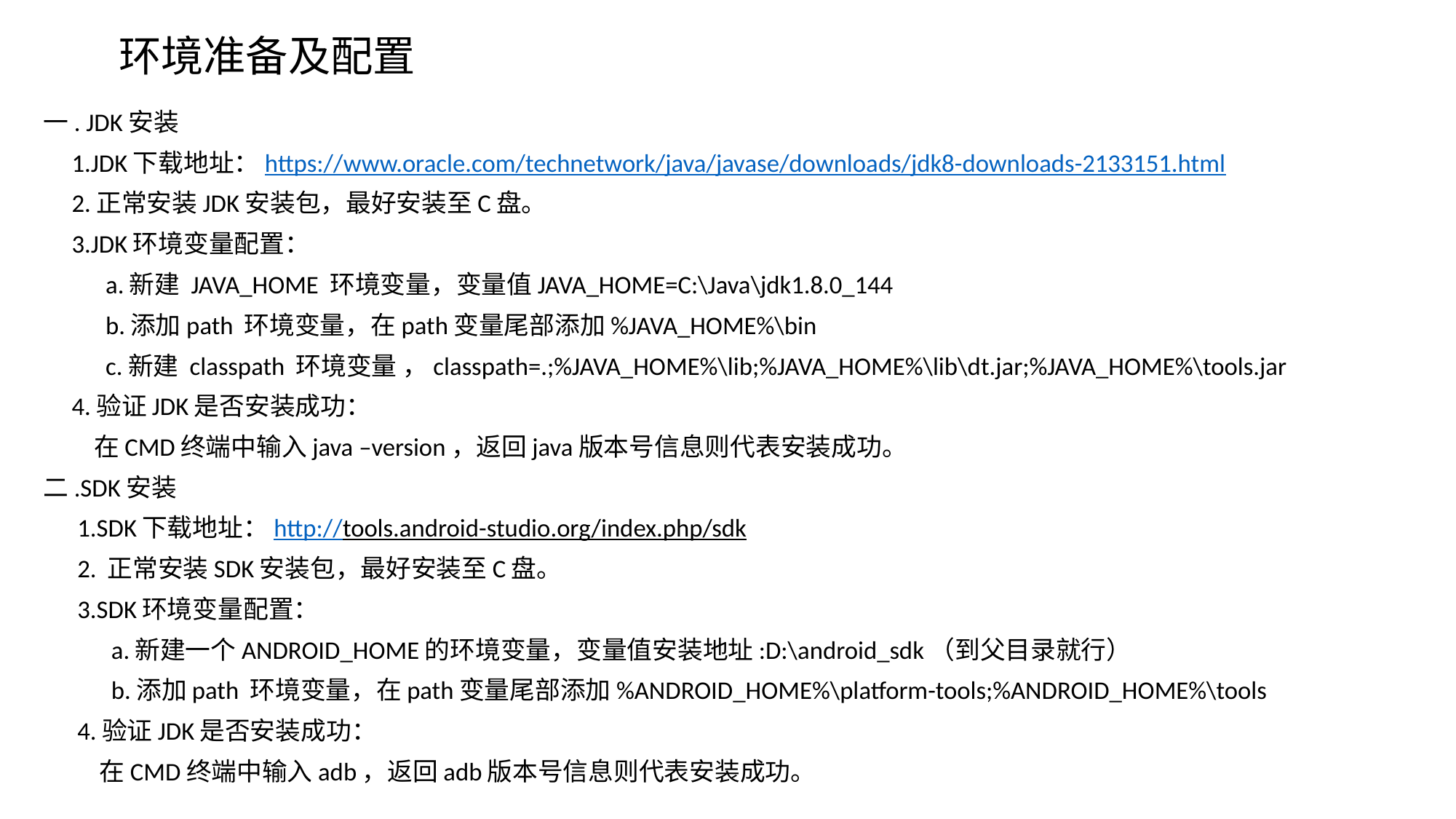

# 环境准备及配置
一. JDK安装
     1.JDK下载地址：https://www.oracle.com/technetwork/java/javase/downloads/jdk8-downloads-2133151.html
     2.正常安装JDK安装包，最好安装至C盘。
     3.JDK环境变量配置：
           a.新建 JAVA_HOME 环境变量，变量值JAVA_HOME=C:\Java\jdk1.8.0_144
           b.添加path 环境变量，在path变量尾部添加%JAVA_HOME%\bin
           c.新建 classpath 环境变量 ，classpath=.;%JAVA_HOME%\lib;%JAVA_HOME%\lib\dt.jar;%JAVA_HOME%\tools.jar
     4.验证JDK是否安装成功：
        在CMD终端中输入java –version，返回java版本号信息则代表安装成功。
二.SDK安装
      1.SDK下载地址：http://tools.android-studio.org/index.php/sdk
      2. 正常安装SDK安装包，最好安装至C盘。
      3.SDK环境变量配置：
            a.新建一个ANDROID_HOME的环境变量，变量值安装地址:D:\android_sdk（到父目录就行）
            b.添加path 环境变量，在path变量尾部添加%ANDROID_HOME%\platform-tools;%ANDROID_HOME%\tools
      4.验证JDK是否安装成功：
         在CMD终端中输入adb，返回adb版本号信息则代表安装成功。